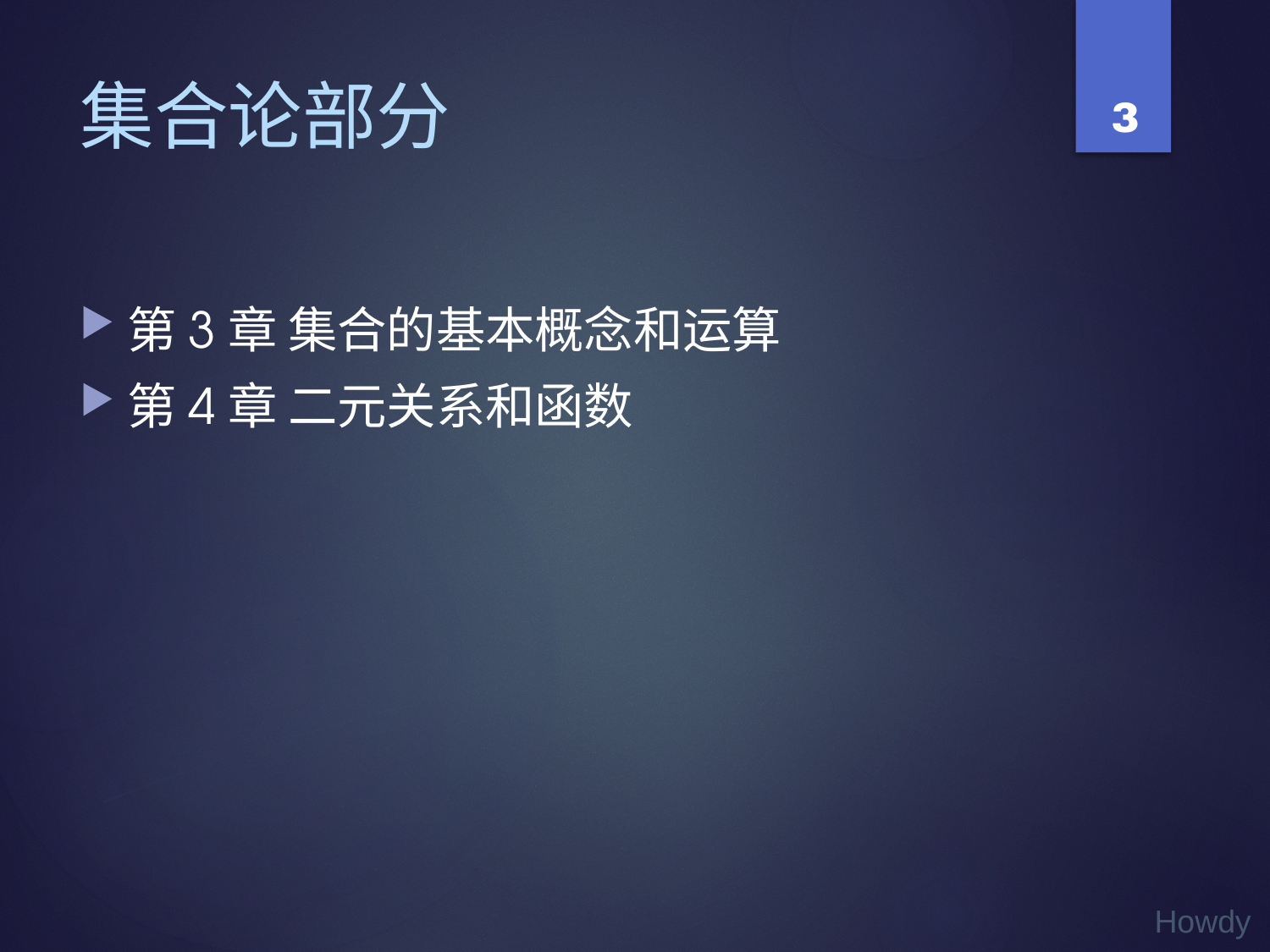

3
# 集合论部分

第3章 集合的基本概念和运算
第4章 二元关系和函数